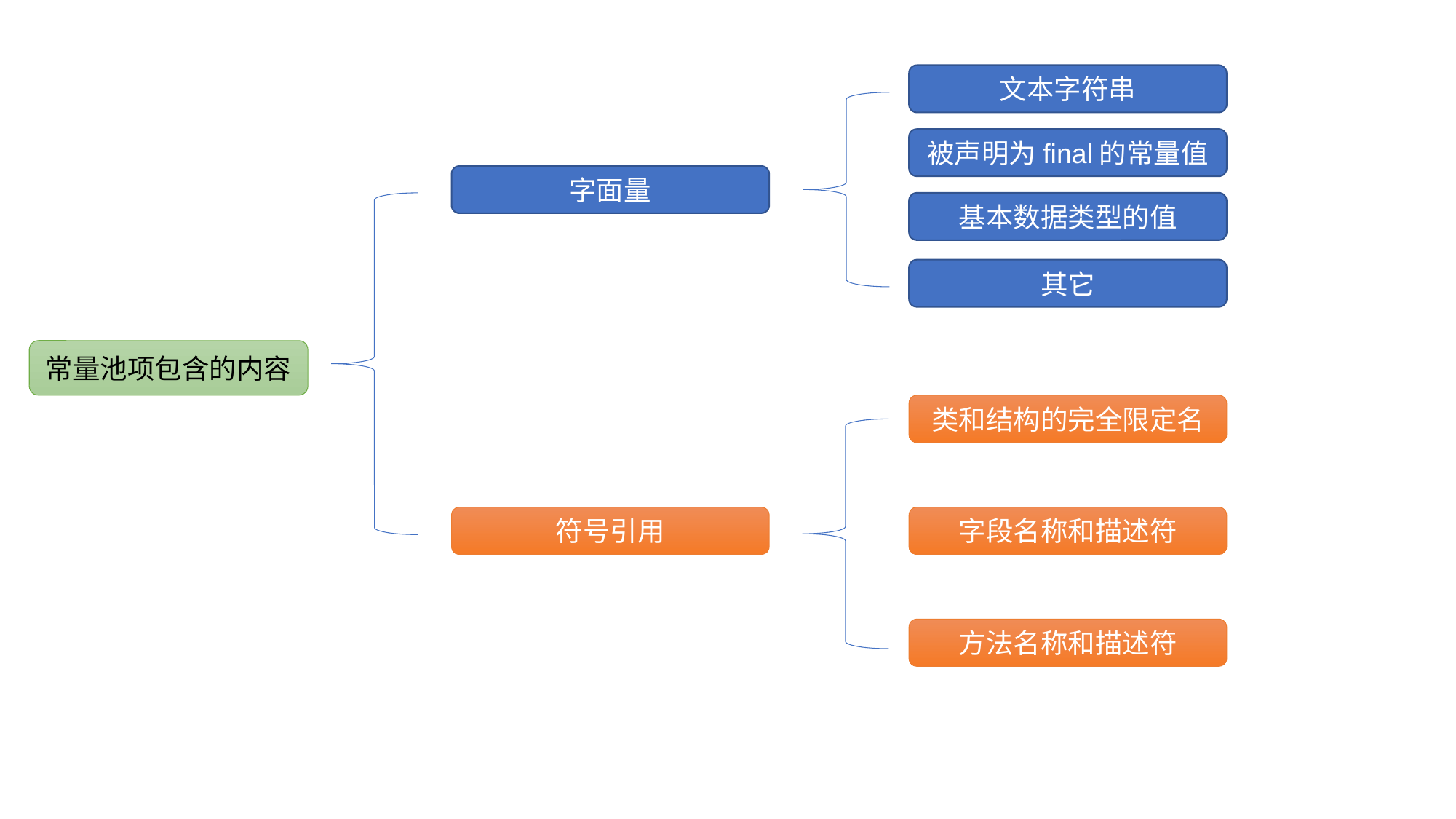

文本字符串

被声明为final的常量值
字面量

基本数据类型的值
其它
常量池项包含的内容
类和结构的完全限定名

符号引用
字段名称和描述符
方法名称和描述符